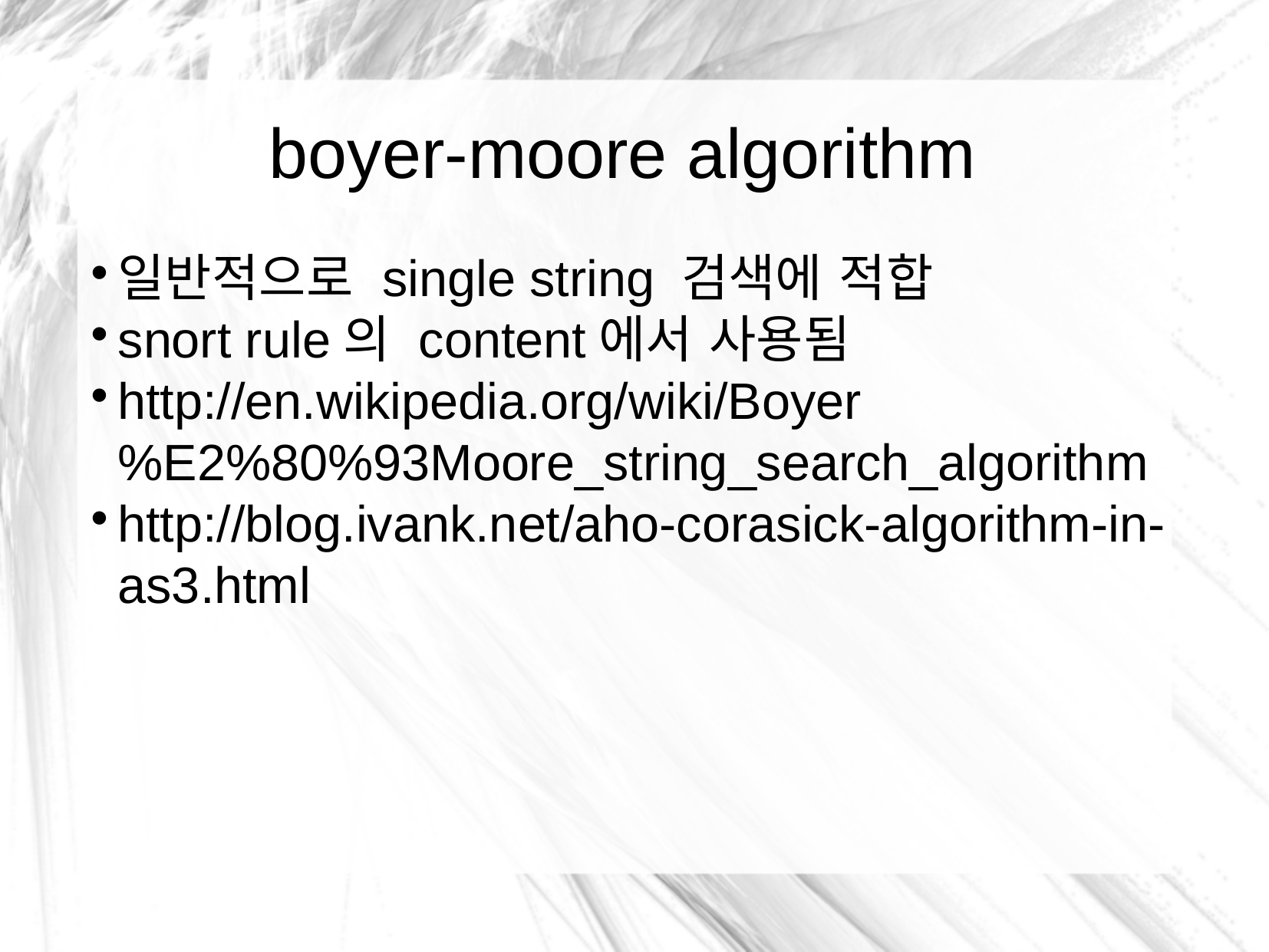

boyer-moore algorithm
일반적으로 single string 검색에 적합
snort rule의 content에서 사용됨
http://en.wikipedia.org/wiki/Boyer%E2%80%93Moore_string_search_algorithm
http://blog.ivank.net/aho-corasick-algorithm-in-as3.html